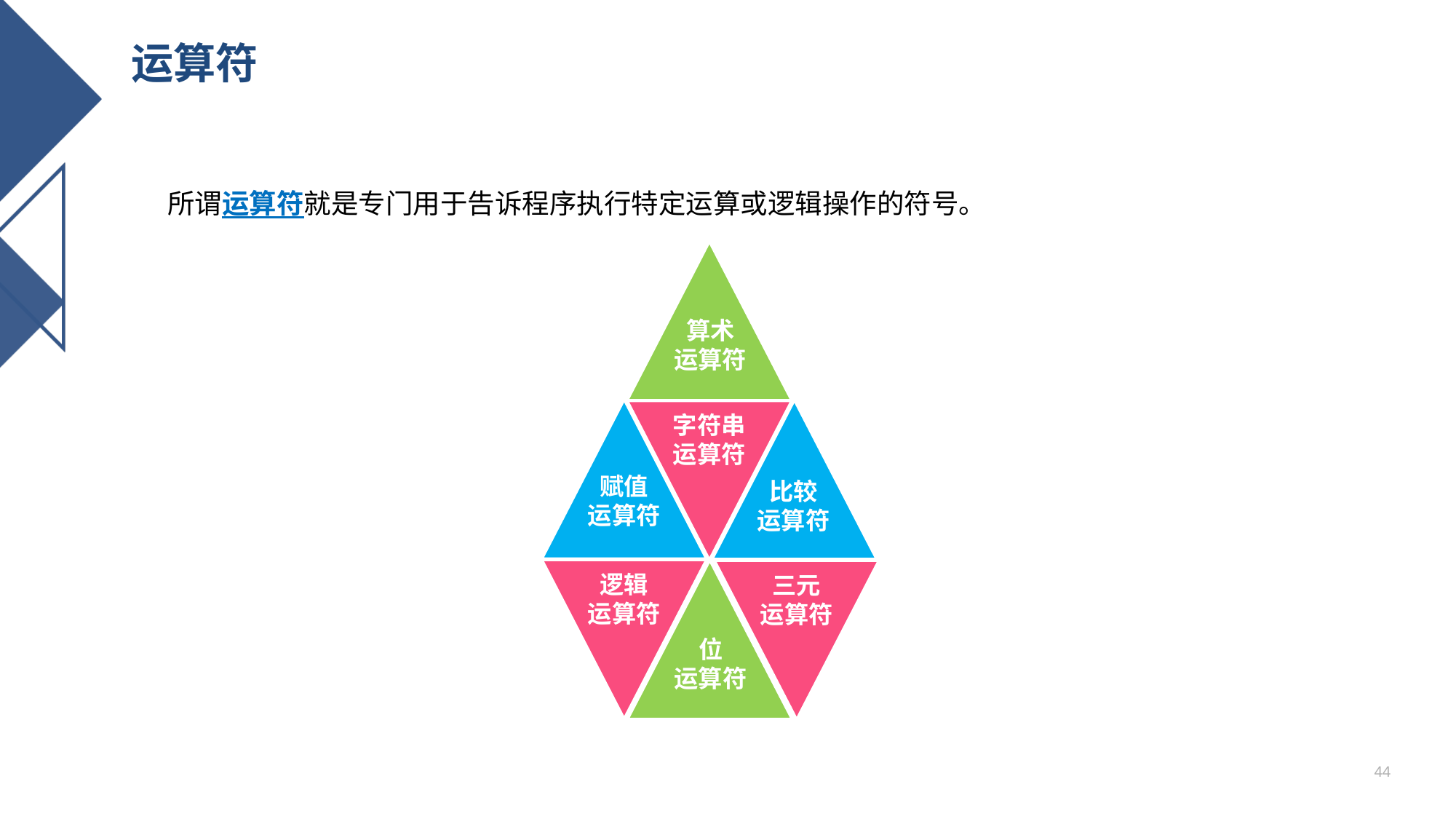

# 运算符
所谓运算符就是专门用于告诉程序执行特定运算或逻辑操作的符号。

算术
运算符

赋值
运算符

比较
运算符

字符串
运算符

逻辑
运算符

位
运算符

三元
运算符
44